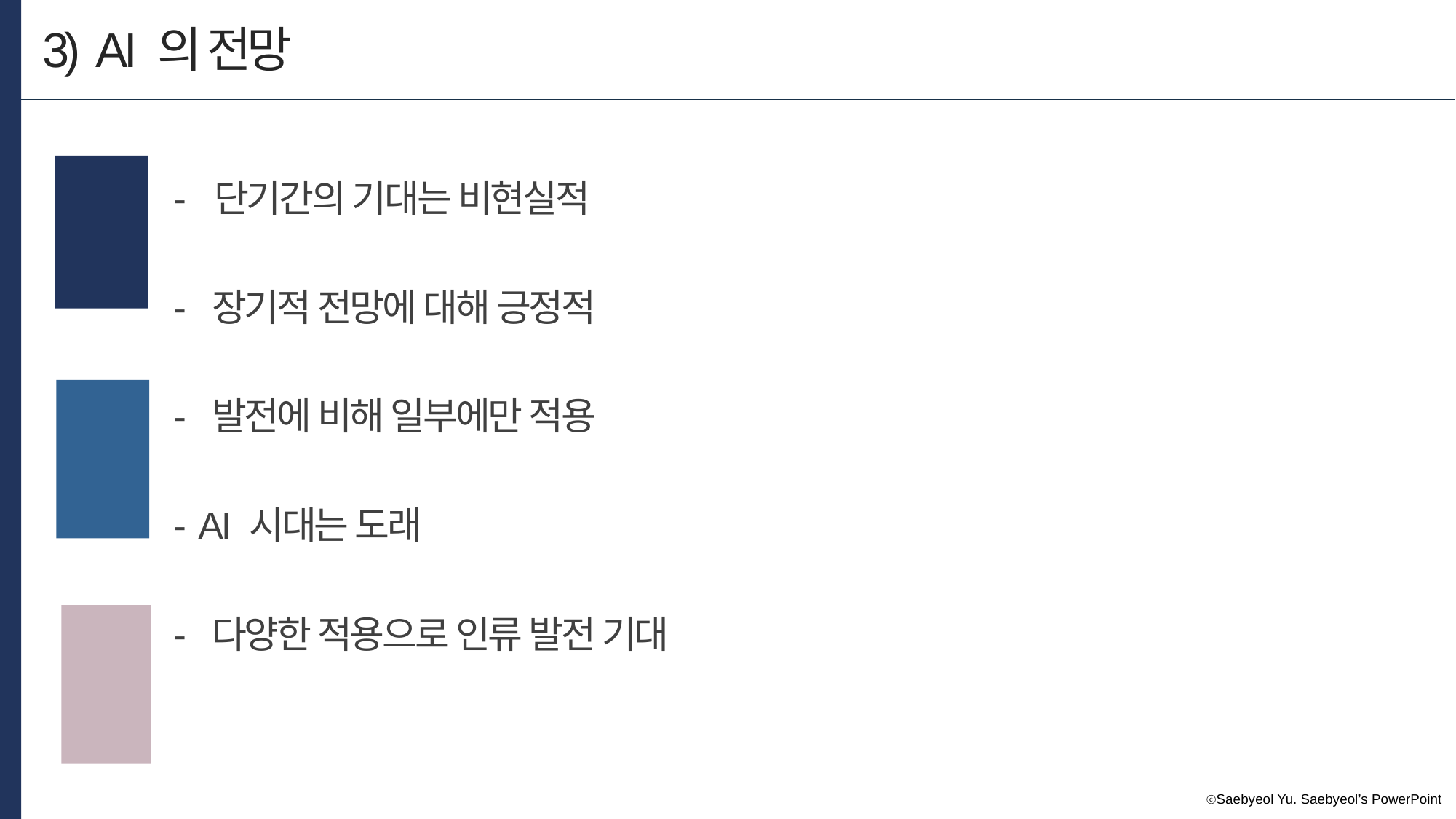

3)  AI 의 전망

-  단기간의 기대는 비현실적

-  장기적 전망에 대해 긍정적

-  발전에 비해 일부에만 적용

-  AI 시대는 도래

-  다양한 적용으로 인류 발전 기대